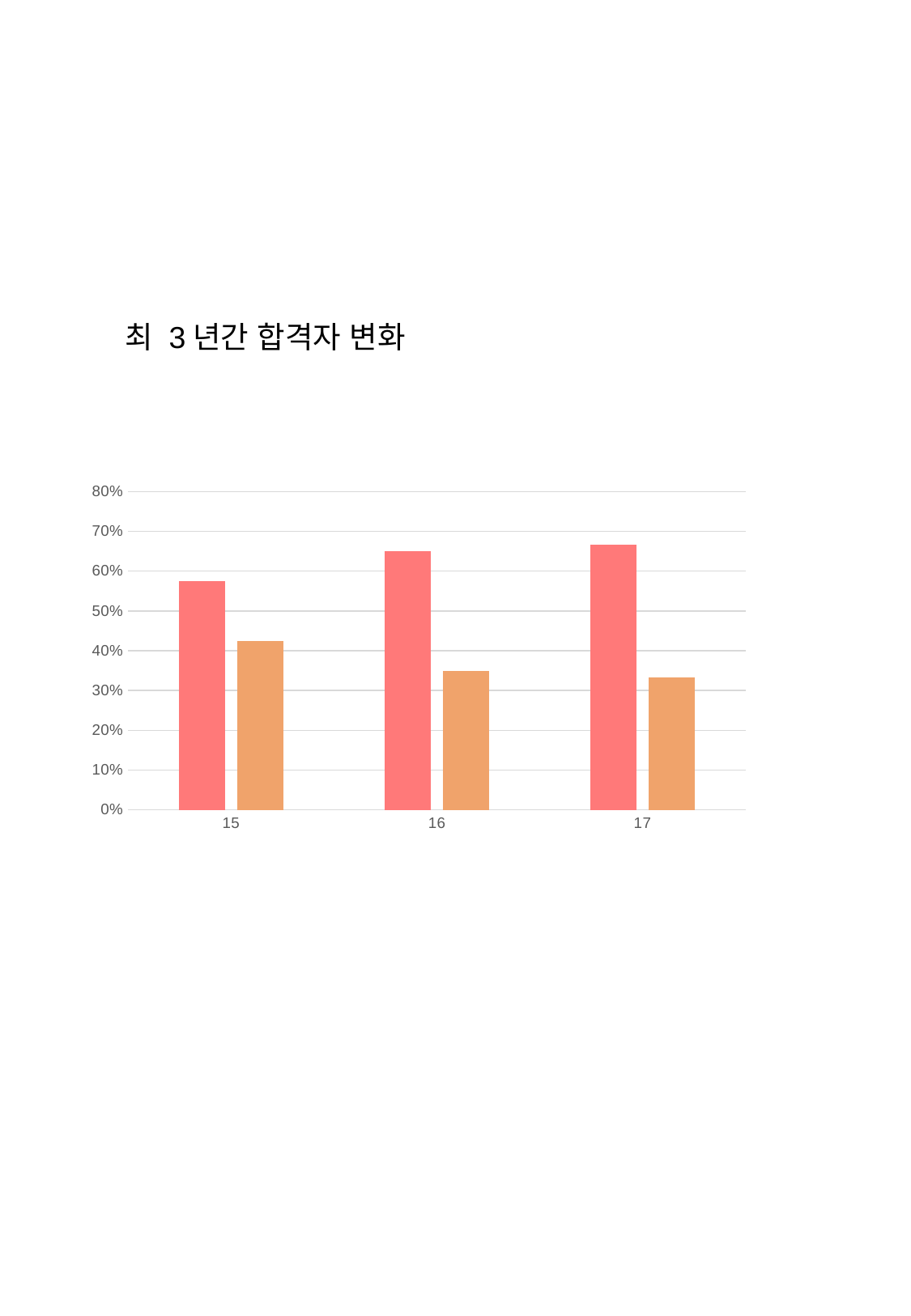

최 3년간 합격자 변화

### Chart

| Category | m | w |
|---|---|---|
| 15 | 0.575 | 0.425 |
| 16 | 0.6511627906976745 | 0.3488372093023256 |
| 17 | 0.6666666666666666 | 0.3333333333333333 |